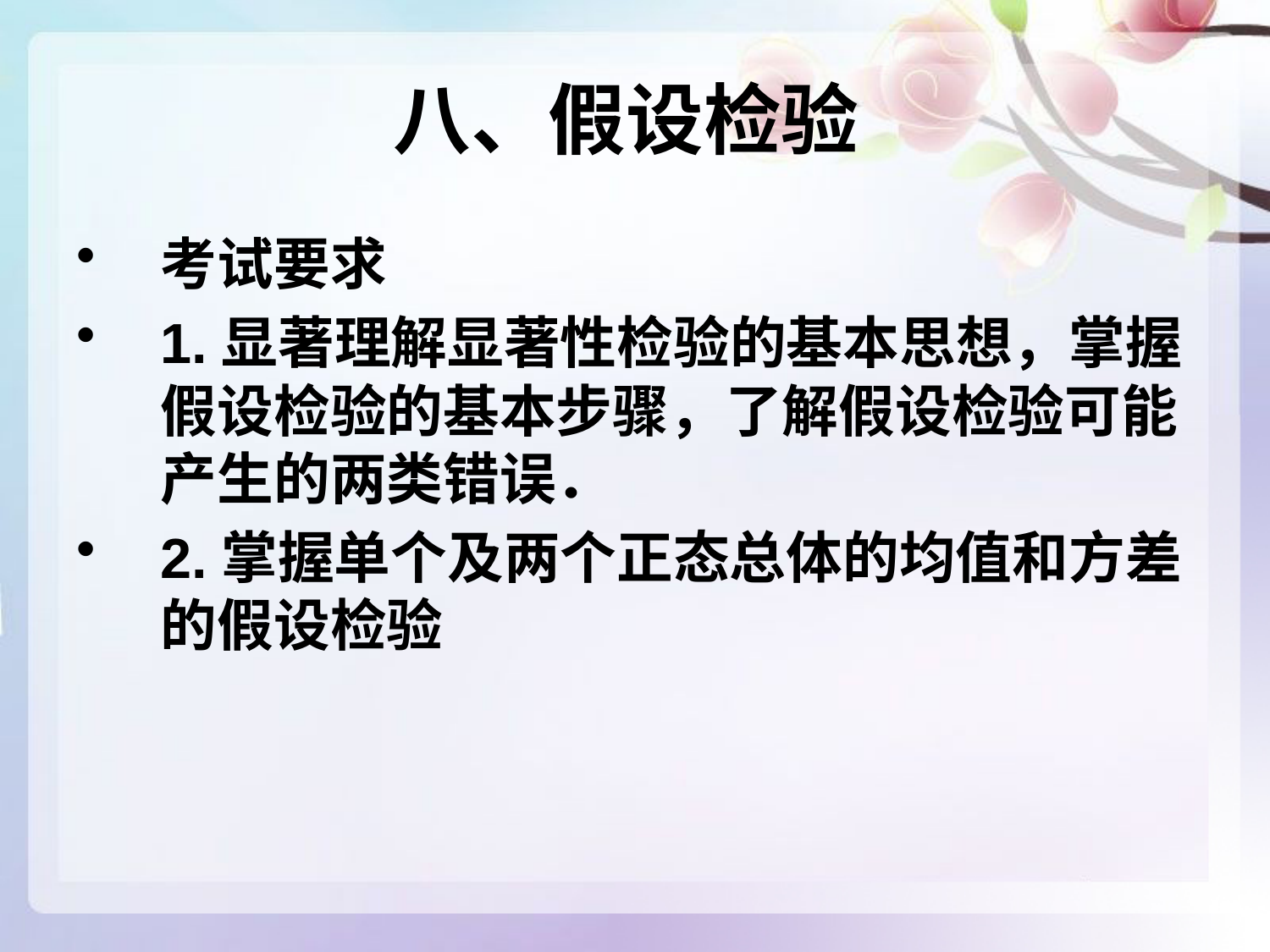

# 八、假设检验
考试要求
1.显著理解显著性检验的基本思想，掌握假设检验的基本步骤，了解假设检验可能产生的两类错误．
2.掌握单个及两个正态总体的均值和方差的假设检验